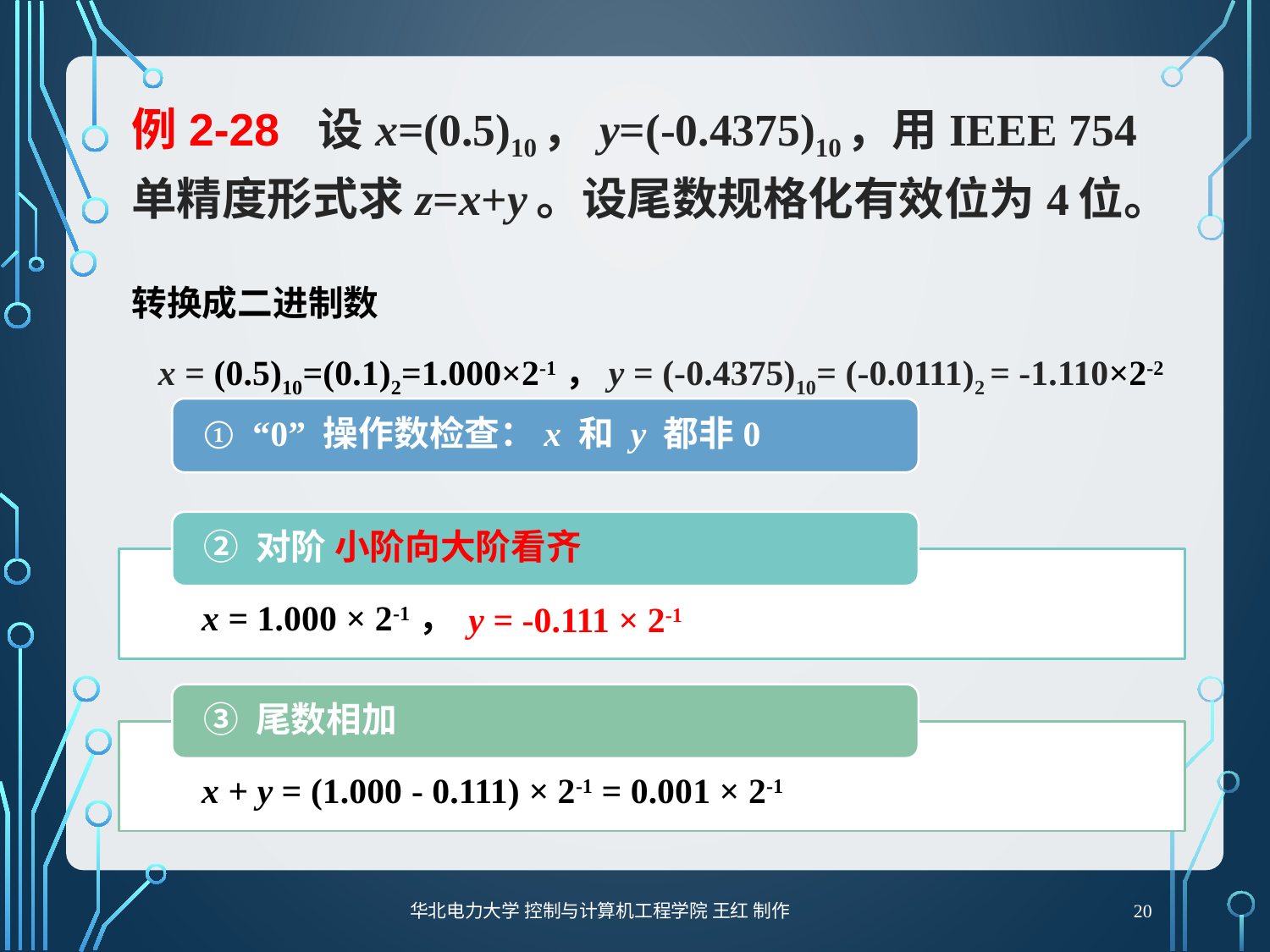

# 例2-28 设x=(0.5)10，y=(-0.4375)10，用IEEE 754单精度形式求z=x+y。设尾数规格化有效位为4位。
转换成二进制数
   x = (0.5)10=(0.1)2=1.000×2-1，y = (-0.4375)10= (-0.0111)2 = -1.110×2-2

①  “0” 操作数检查：x 和 y 都非0
② 对阶 小阶向大阶看齐
x = 1.000 × 2-1，
y = -0.111 × 2-1
③ 尾数相加
x + y = (1.000 - 0.111) × 2-1 = 0.001 × 2-1
20
华北电力大学 控制与计算机工程学院 王红 制作